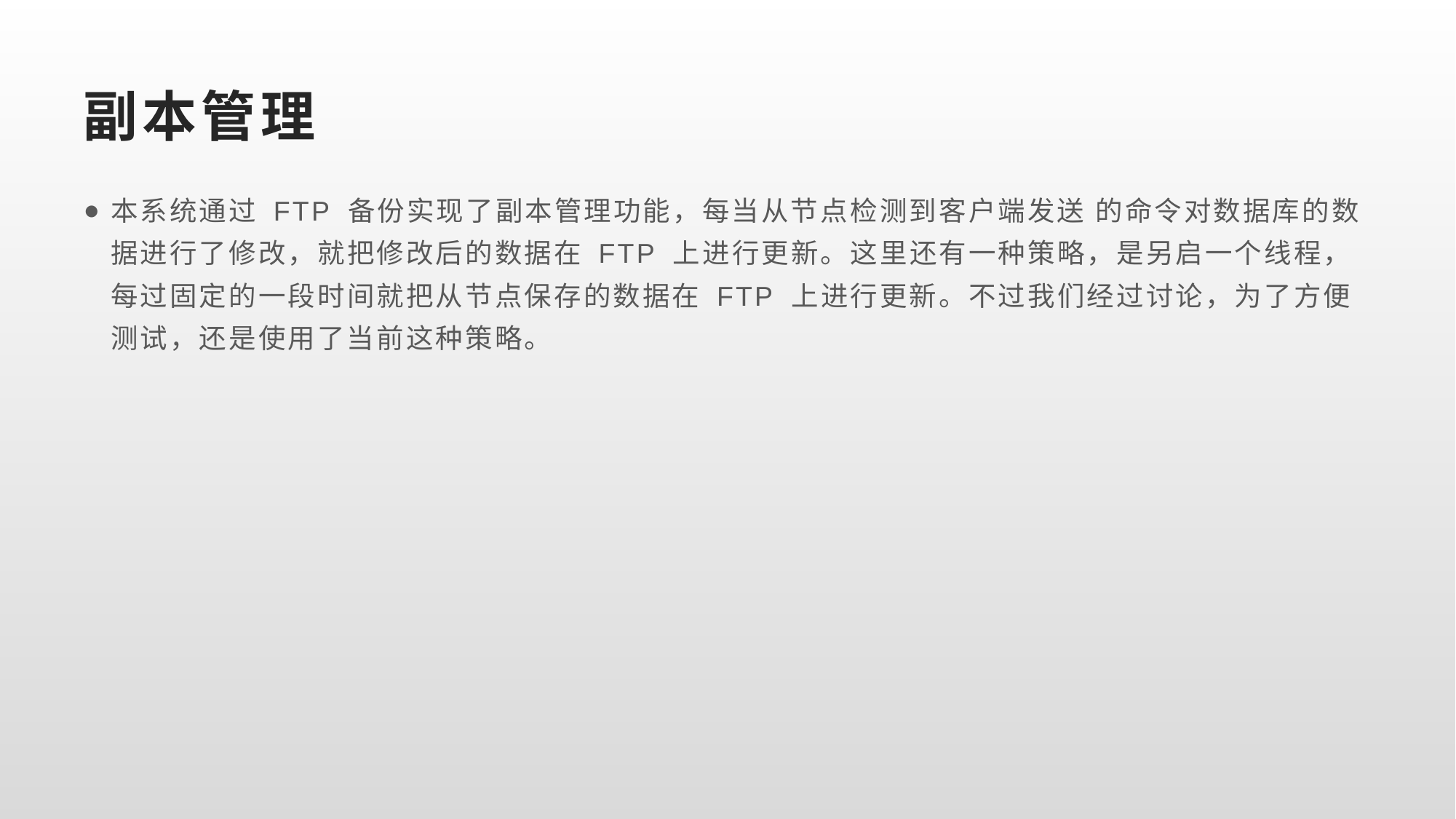

# 副本管理
本系统通过 FTP 备份实现了副本管理功能，每当从节点检测到客户端发送 的命令对数据库的数据进行了修改，就把修改后的数据在 FTP 上进行更新。这里还有一种策略，是另启一个线程，每过固定的一段时间就把从节点保存的数据在 FTP 上进行更新。不过我们经过讨论，为了方便测试，还是使用了当前这种策略。